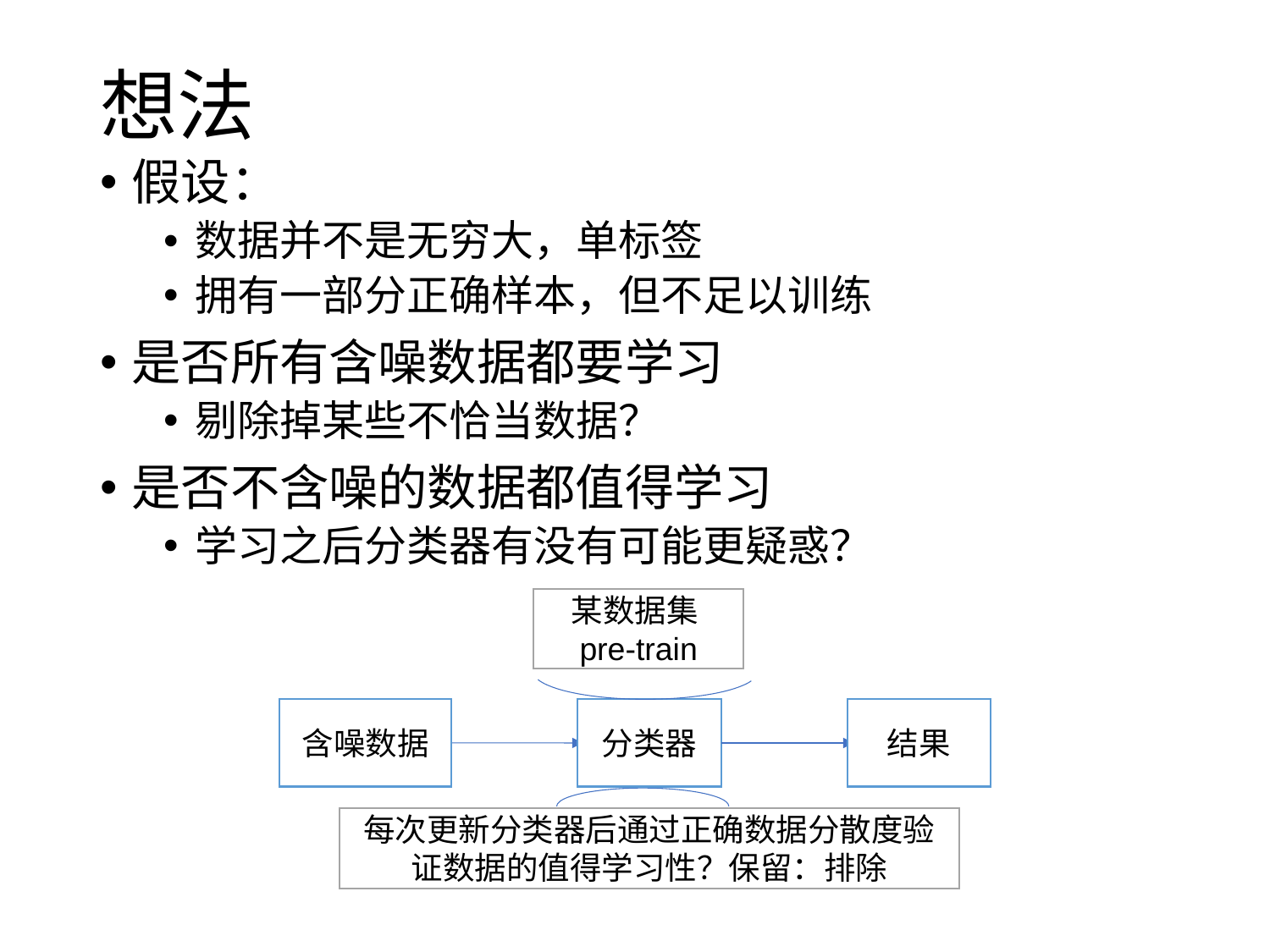

# 想法
假设：
数据并不是无穷大，单标签
拥有一部分正确样本，但不足以训练
是否所有含噪数据都要学习
剔除掉某些不恰当数据？
是否不含噪的数据都值得学习
学习之后分类器有没有可能更疑惑？

某数据集pre-train

含噪数据
分类器
结果
每次更新分类器后通过正确数据分散度验证数据的值得学习性？保留：排除